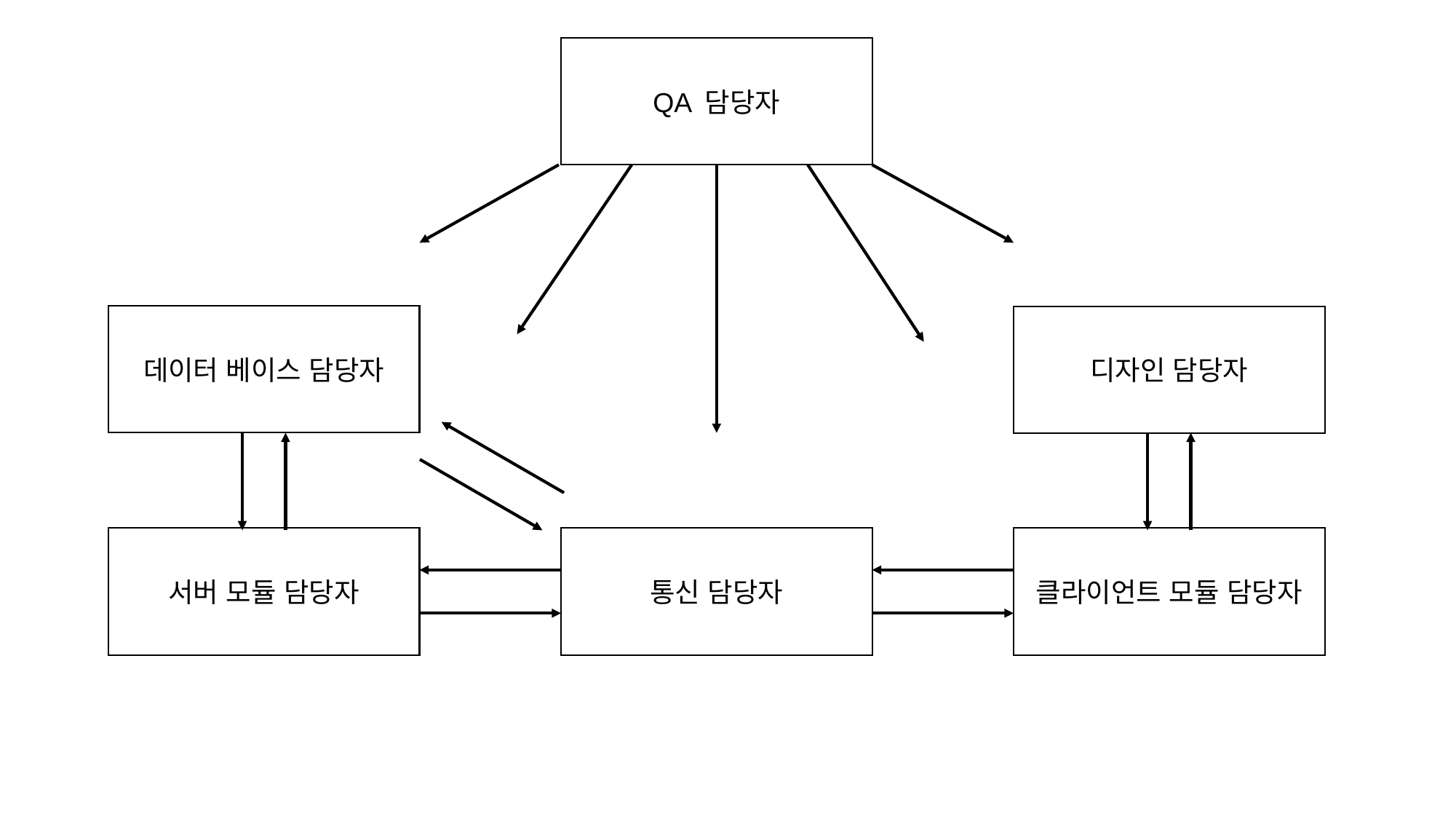

QA 담당자
데이터 베이스 담당자
디자인 담당자
서버 모듈 담당자
통신 담당자
클라이언트 모듈 담당자